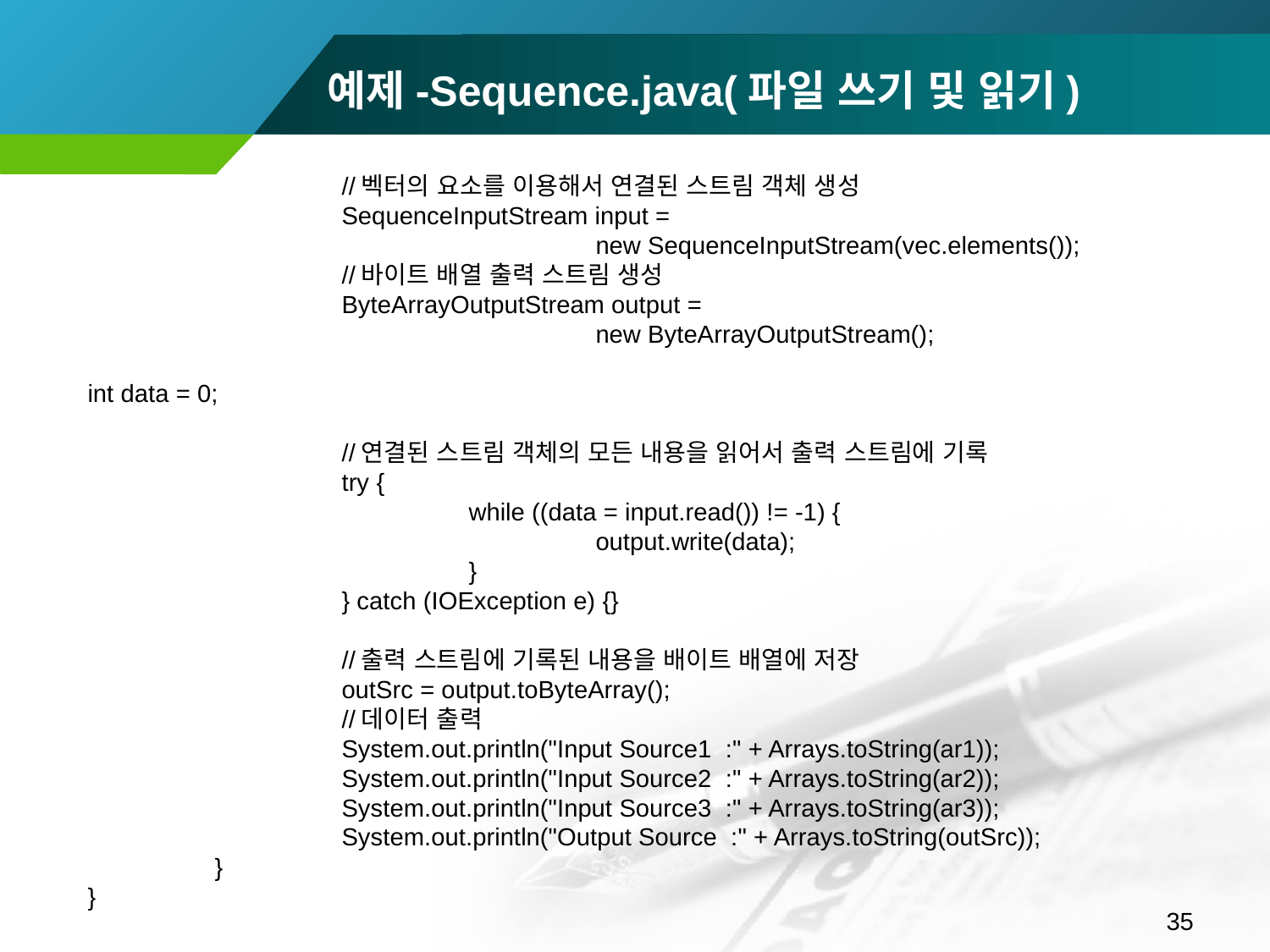

예제-Sequence.java(파일 쓰기 및 읽기)
		//벡터의 요소를 이용해서 연결된 스트림 객체 생성
		SequenceInputStream input =
				new SequenceInputStream(vec.elements());
		//바이트 배열 출력 스트림 생성
		ByteArrayOutputStream output =
				new ByteArrayOutputStream();

int data = 0;

		//연결된 스트림 객체의 모든 내용을 읽어서 출력 스트림에 기록
		try {
			while ((data = input.read()) != -1) {
				output.write(data);
			}
		} catch (IOException e) {}

		//출력 스트림에 기록된 내용을 배이트 배열에 저장
		outSrc = output.toByteArray();
		//데이터 출력
		System.out.println("Input Source1  :" + Arrays.toString(ar1));
		System.out.println("Input Source2  :" + Arrays.toString(ar2));
		System.out.println("Input Source3  :" + Arrays.toString(ar3));
		System.out.println("Output Source  :" + Arrays.toString(outSrc));
	}
}
35